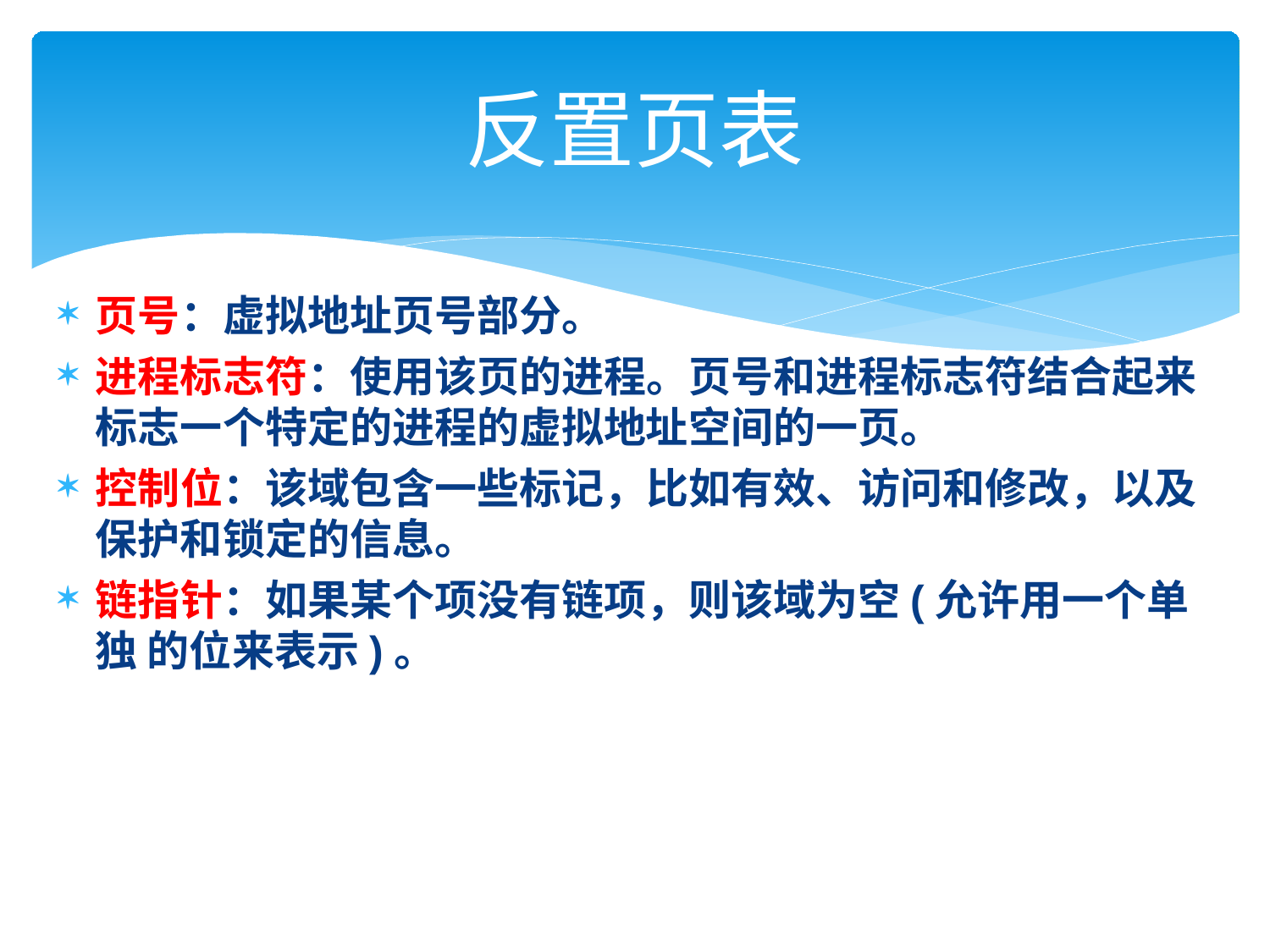

# 反置页表
页号：虚拟地址页号部分。
进程标志符：使用该页的进程。页号和进程标志符结合起来 标志一个特定的进程的虚拟地址空间的一页。
控制位：该域包含一些标记，比如有效、访问和修改，以及 保护和锁定的信息。
链指针：如果某个项没有链项，则该域为空(允许用一个单独 的位来表示)。